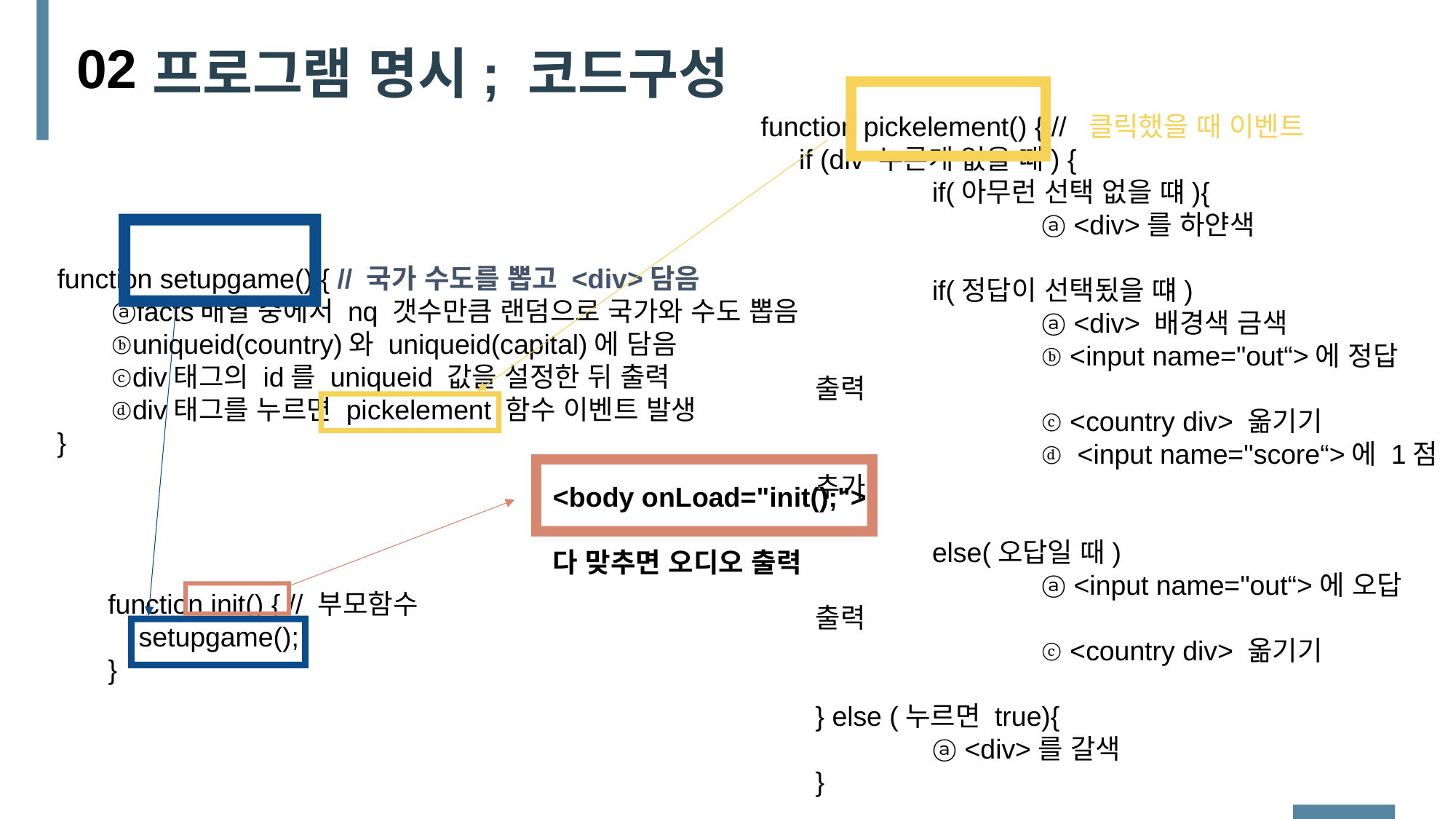

02
프로그램 명시; 코드구성

function pickelement() { //  클릭했을 때 이벤트
     if (div 누른게 없을 떄) {
	 if(아무런 선택 없을 떄){
	 	 ⓐ <div>를 하얀색

	 if(정답이 선택됬을 떄)
		 ⓐ <div> 배경색 금색
		 ⓑ <input name="out“>에 정답 출력
		 ⓒ <country div> 옮기기
		 ⓓ  <input name="score“>에 1점 추가

	 else(오답일 때)
		 ⓐ <input name="out“>에 오답 출력
		 ⓒ <country div> 옮기기

} else (누르면 true){
	 ⓐ <div>를 갈색
}

}

function setupgame() { // 국가 수도를 뽑고 <div>담음
ⓐfacts배열 중에서 nq 갯수만큼 랜덤으로 국가와 수도 뽑음
ⓑuniqueid(country)와 uniqueid(capital)에 담음
ⓒdiv태그의 id를 uniqueid 값을 설정한 뒤 출력
ⓓdiv태그를 누르면 pickelement 함수 이벤트 발생
}
<body onLoad="init();">

다 맞추면 오디오 출력

var facts[arr
        function init() { // 부모함수
            setupgame();
        }

var uniqueid
var nq